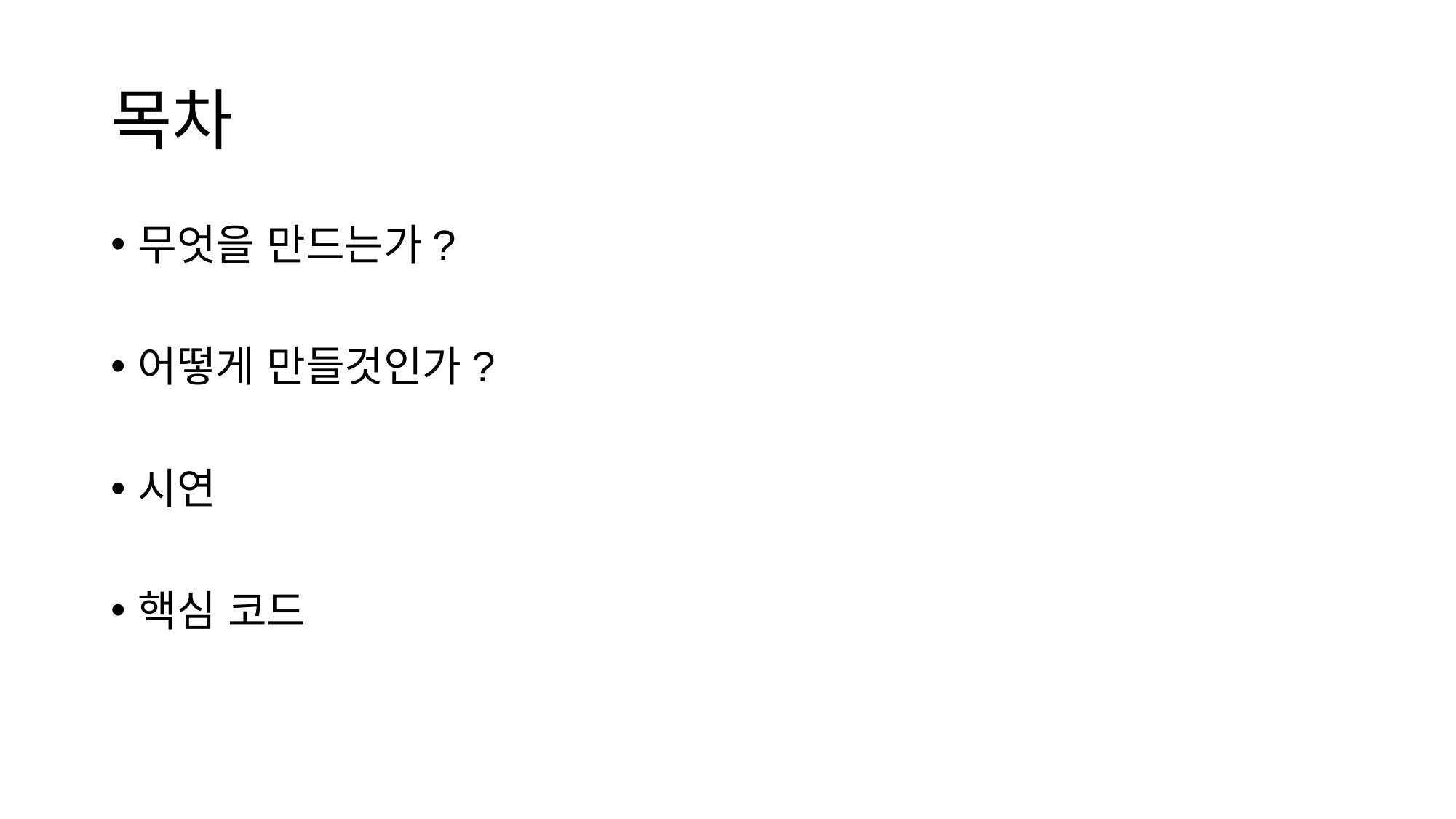

# 목차
무엇을 만드는가?

어떻게 만들것인가?

시연

핵심 코드